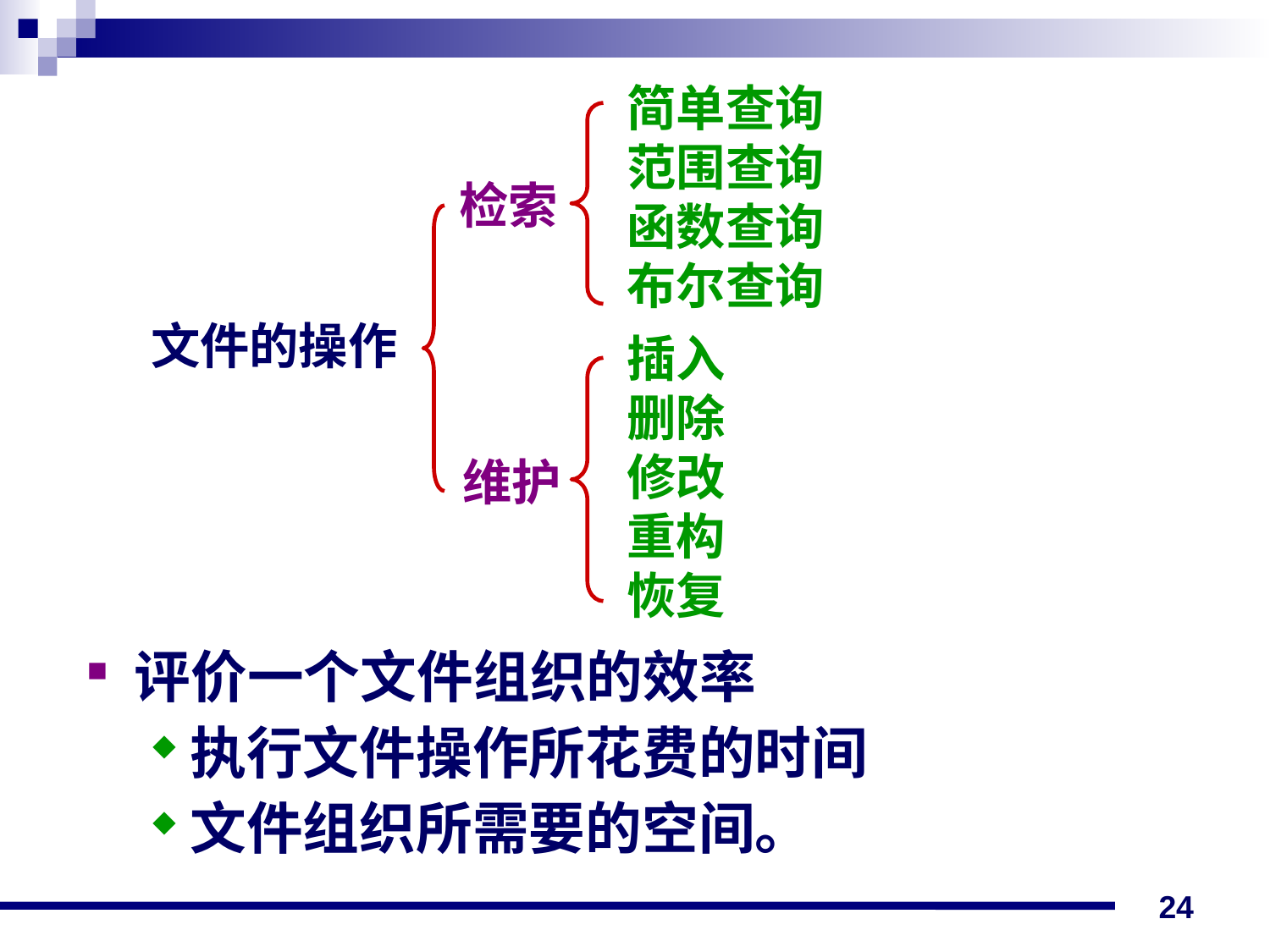

简单查询
范围查询
函数查询
布尔查询

检索

文件的操作
插入
删除
修改
重构
恢复

维护
评价一个文件组织的效率
执行文件操作所花费的时间
文件组织所需要的空间。
24